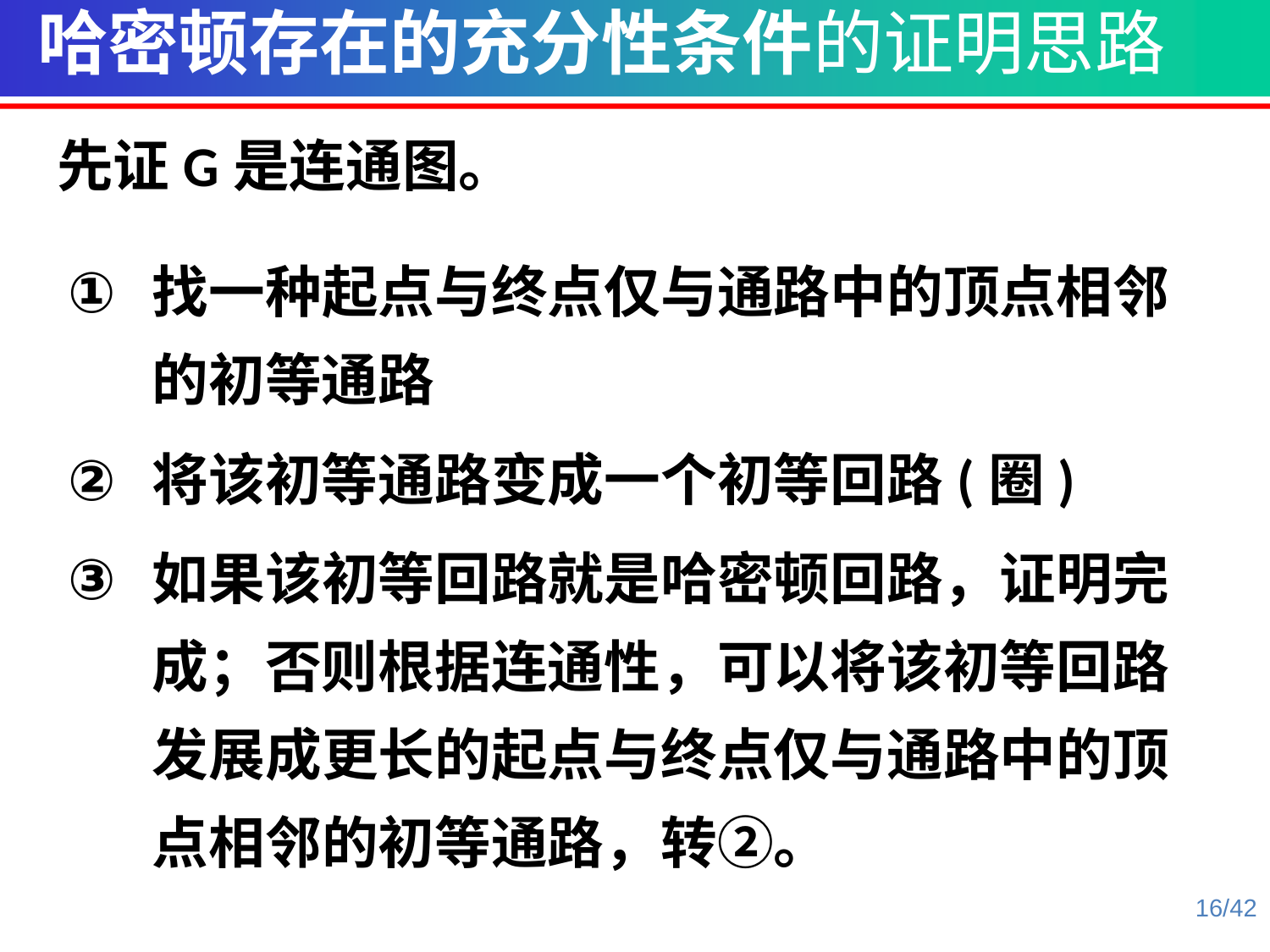

哈密顿存在的充分性条件的证明思路
先证G是连通图。
找一种起点与终点仅与通路中的顶点相邻的初等通路
将该初等通路变成一个初等回路(圈)
如果该初等回路就是哈密顿回路，证明完成；否则根据连通性，可以将该初等回路发展成更长的起点与终点仅与通路中的顶点相邻的初等通路，转②。

16/42